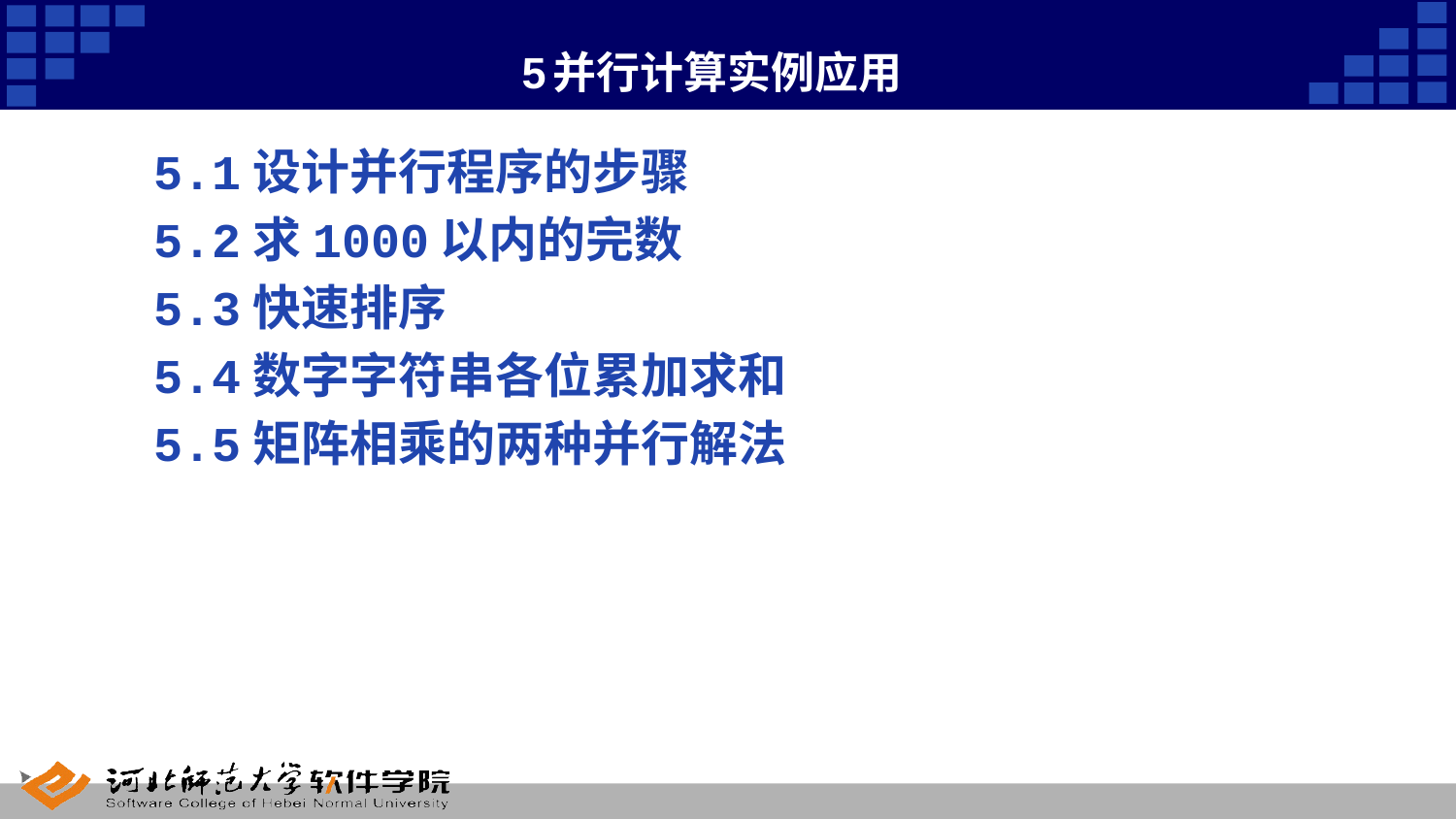

# 5并行计算实例应用
5.1设计并行程序的步骤
5.2求1000以内的完数
5.3快速排序
5.4数字字符串各位累加求和
5.5矩阵相乘的两种并行解法